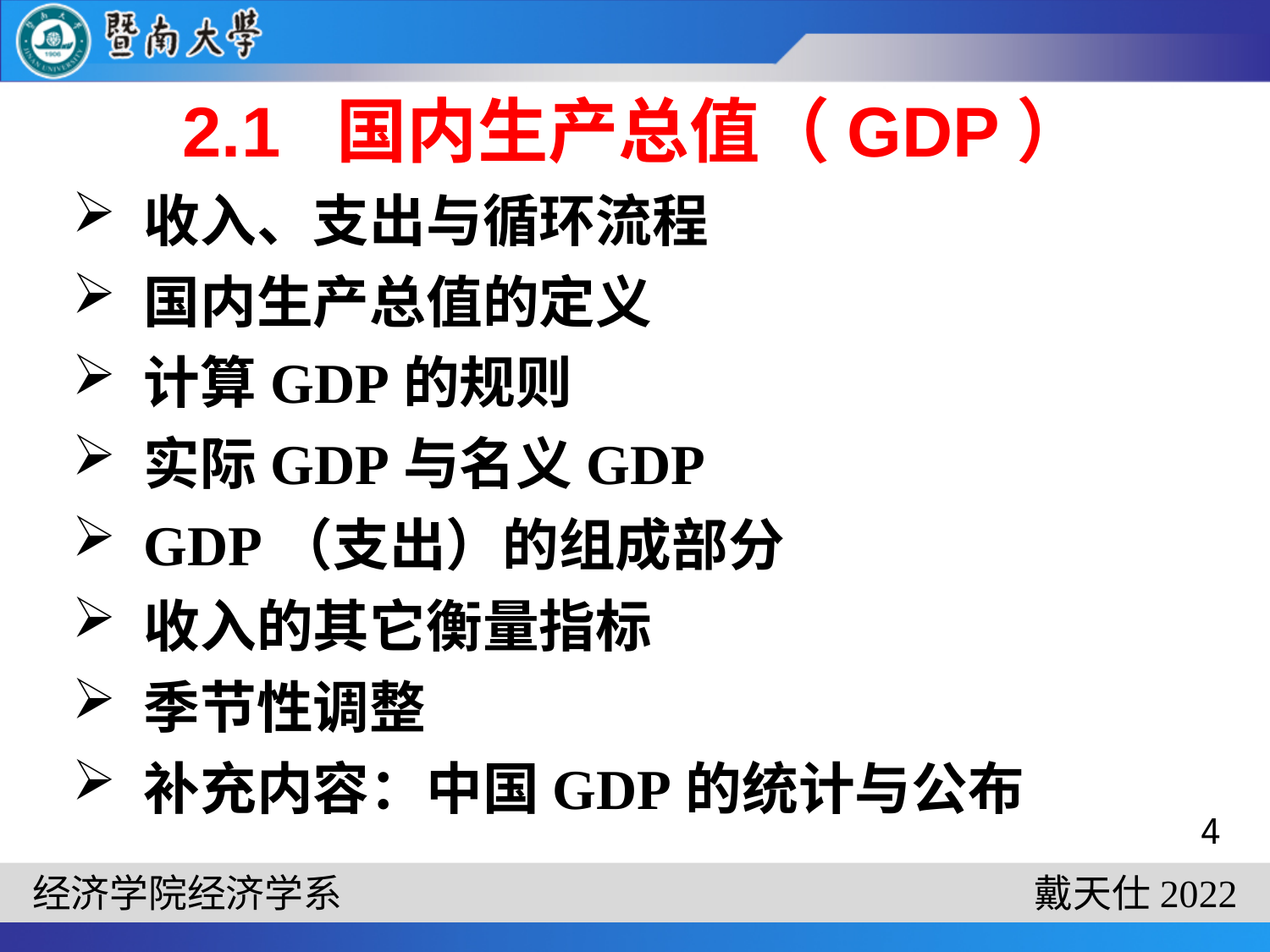

# 2.1  国内生产总值（GDP）
收入、支出与循环流程
国内生产总值的定义
计算GDP的规则
实际GDP与名义GDP
GDP（支出）的组成部分
收入的其它衡量指标
季节性调整
补充内容：中国GDP的统计与公布
4